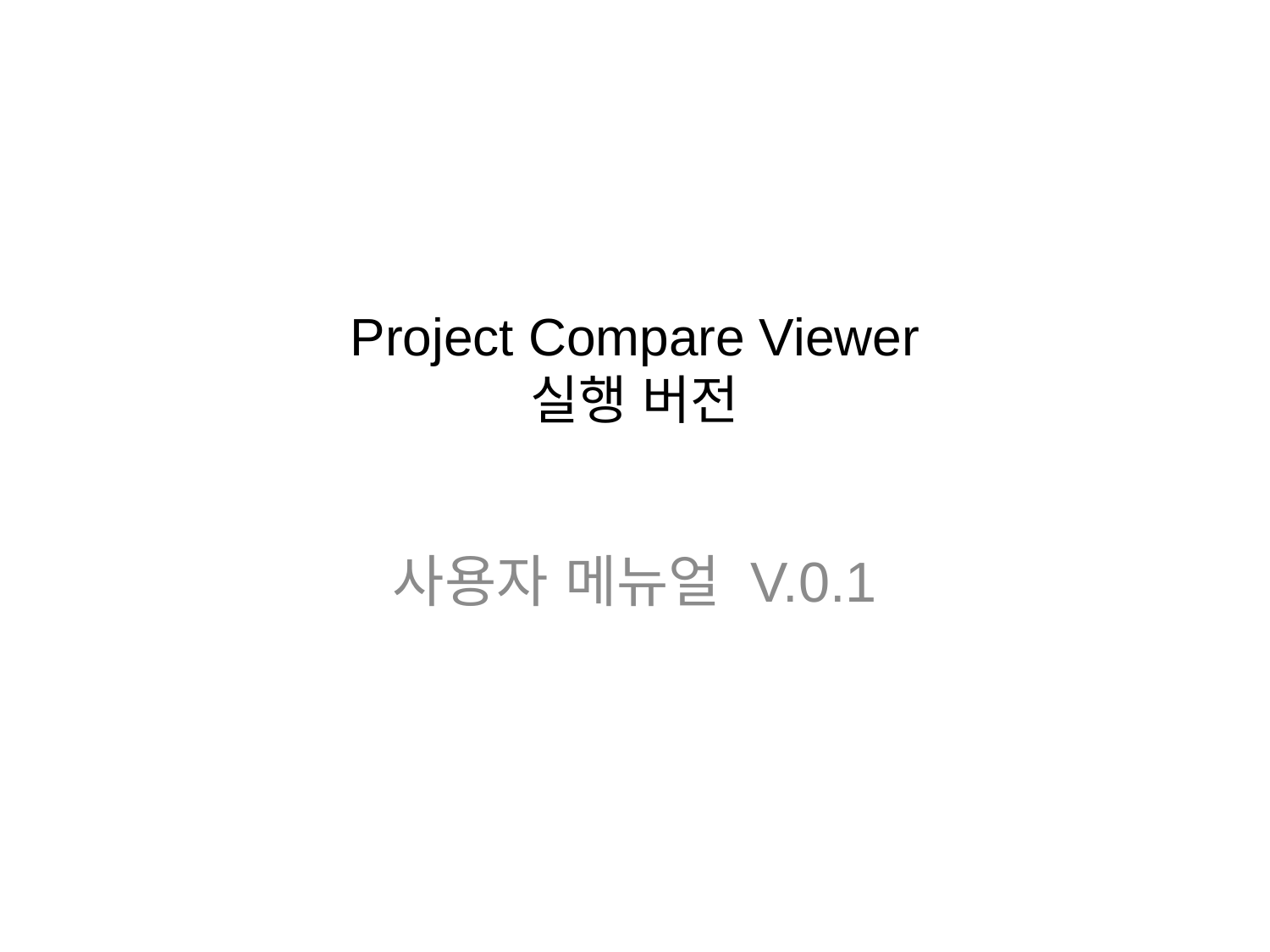

# Project Compare Viewer 실행 버전
사용자 메뉴얼 V.0.1